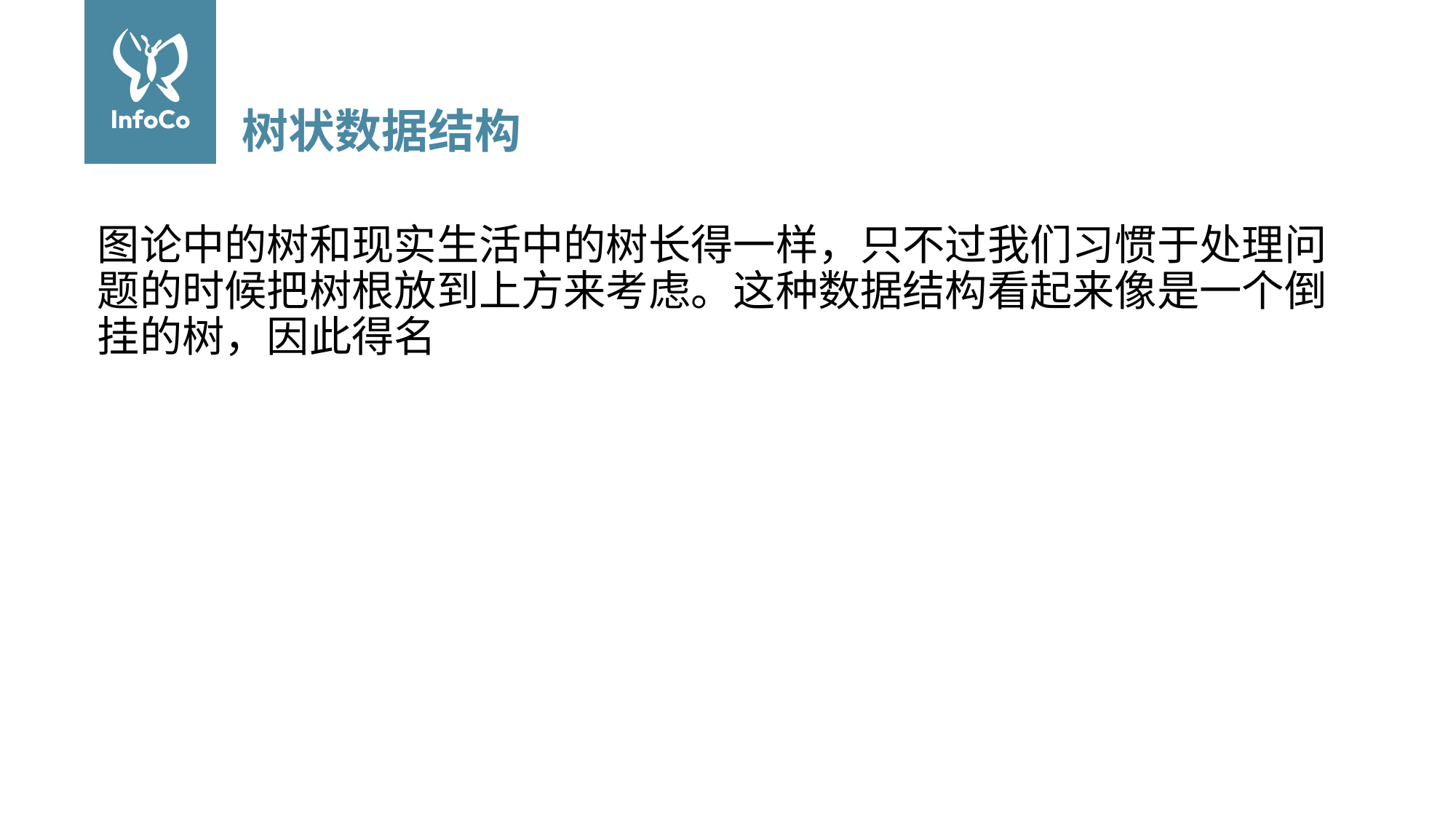

# 树状数据结构
图论中的树和现实生活中的树长得一样，只不过我们习惯于处理问题的时候把树根放到上方来考虑。这种数据结构看起来像是一个倒挂的树，因此得名